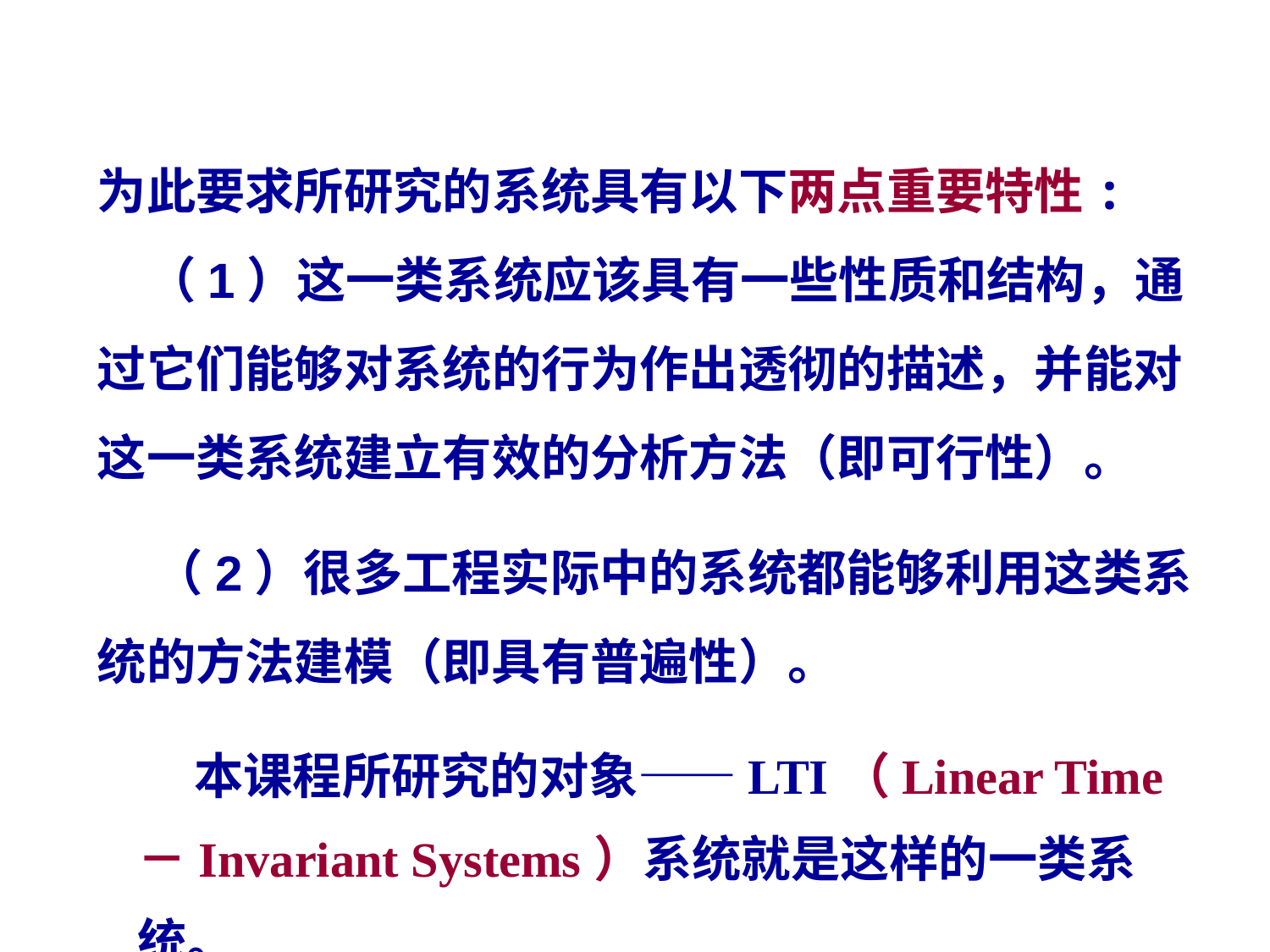

为此要求所研究的系统具有以下两点重要特性:
　（1）这一类系统应该具有一些性质和结构，通过它们能够对系统的行为作出透彻的描述，并能对这一类系统建立有效的分析方法（即可行性）。
    （2）很多工程实际中的系统都能够利用这类系统的方法建模（即具有普遍性）。
    本课程所研究的对象——LTI（Linear Time－Invariant Systems）系统就是这样的一类系统。
68